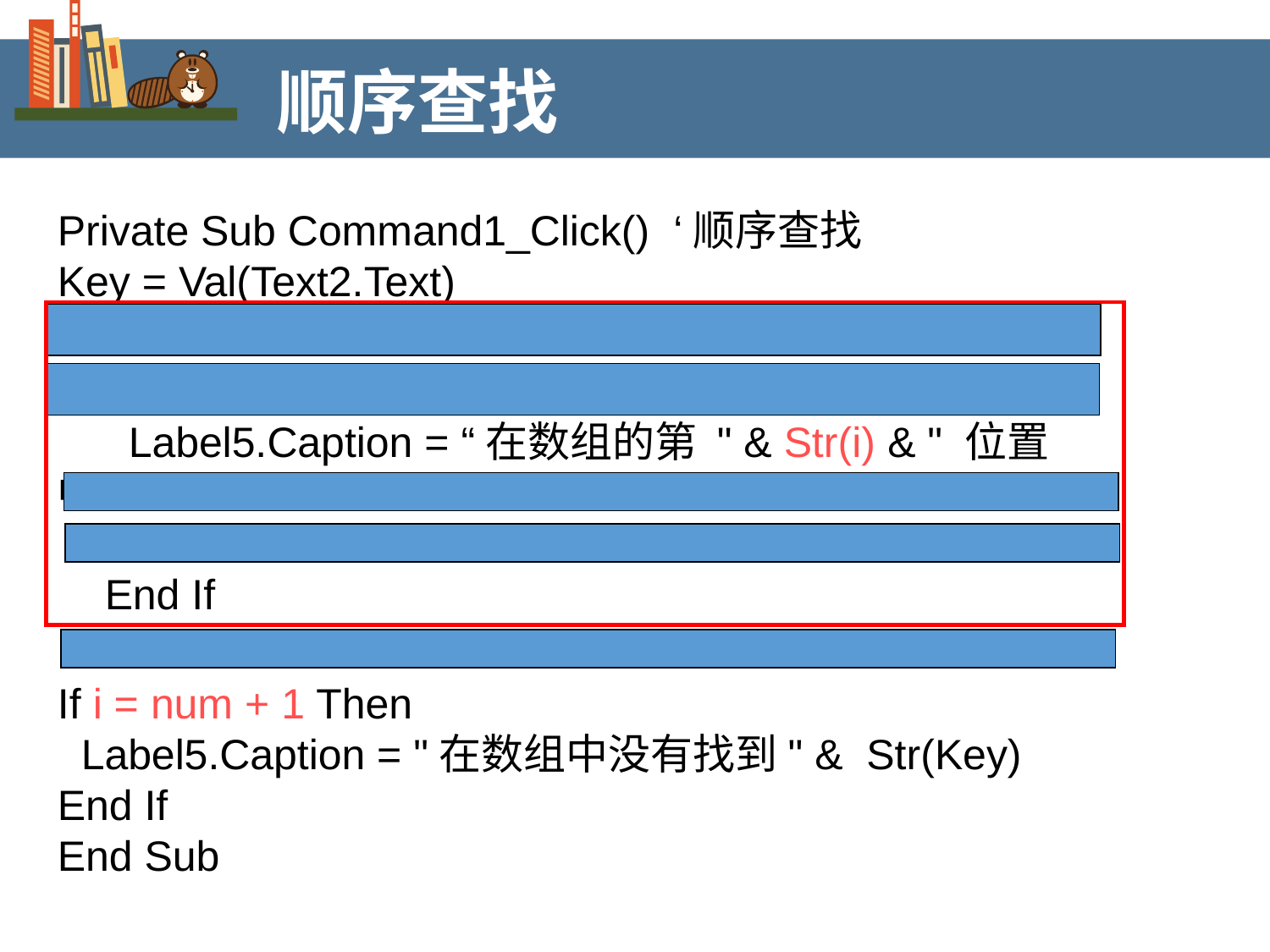

顺序查找
Private Sub Command1_Click()  ‘顺序查找
Key = Val(Text2.Text)
For i = 1 To num
    If d(i) = Key Then
      Label5.Caption = “在数组的第 " & Str(i) & " 位置中"
      Exit For
    End If
Next i
If i = num + 1 Then
  Label5.Caption = "在数组中没有找到" &  Str(Key)
End If
End Sub